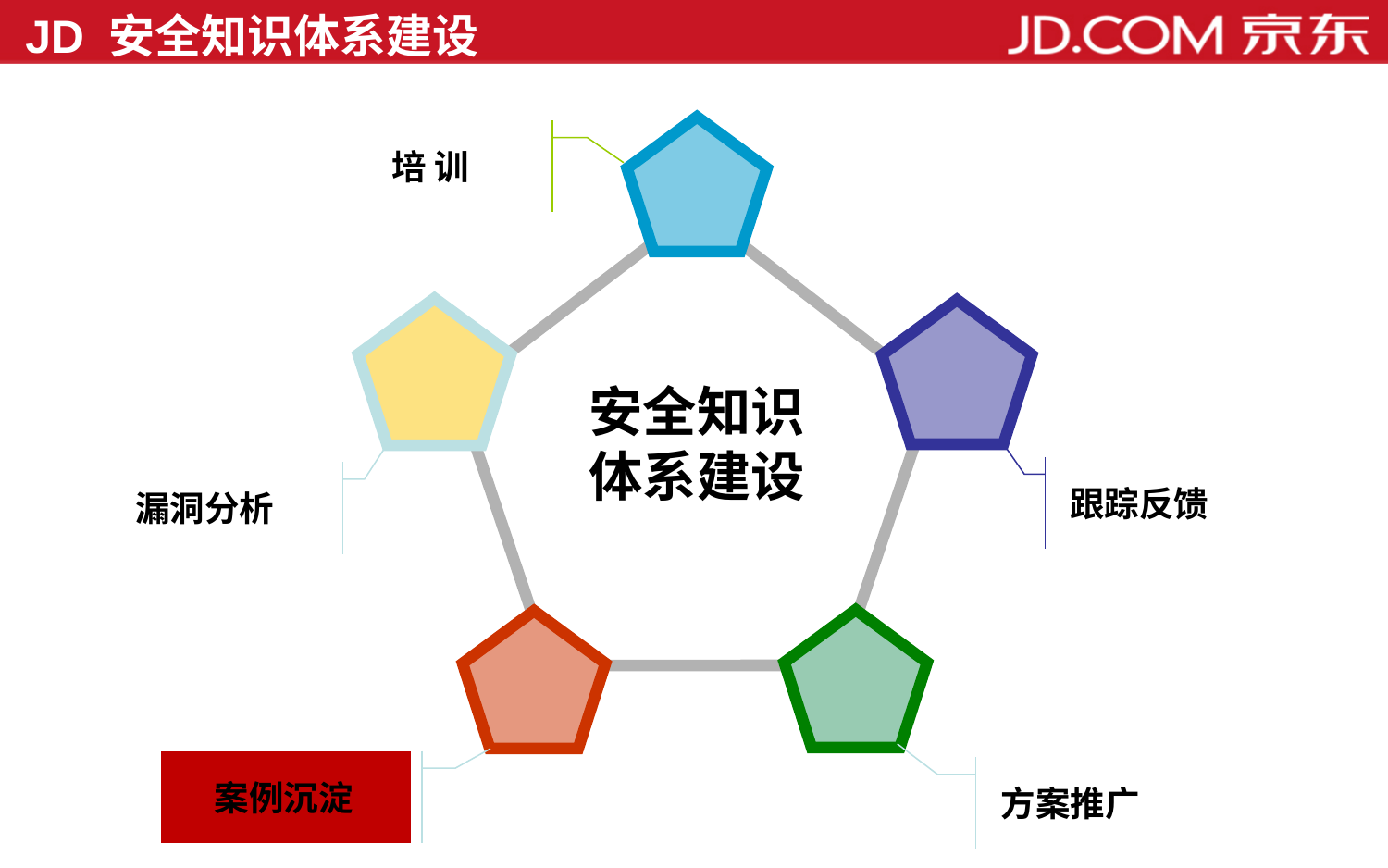

JD 安全知识体系建设

          培 训

安全知识体系建设

跟踪反馈
    漏洞分析

    案例沉淀
方案推广